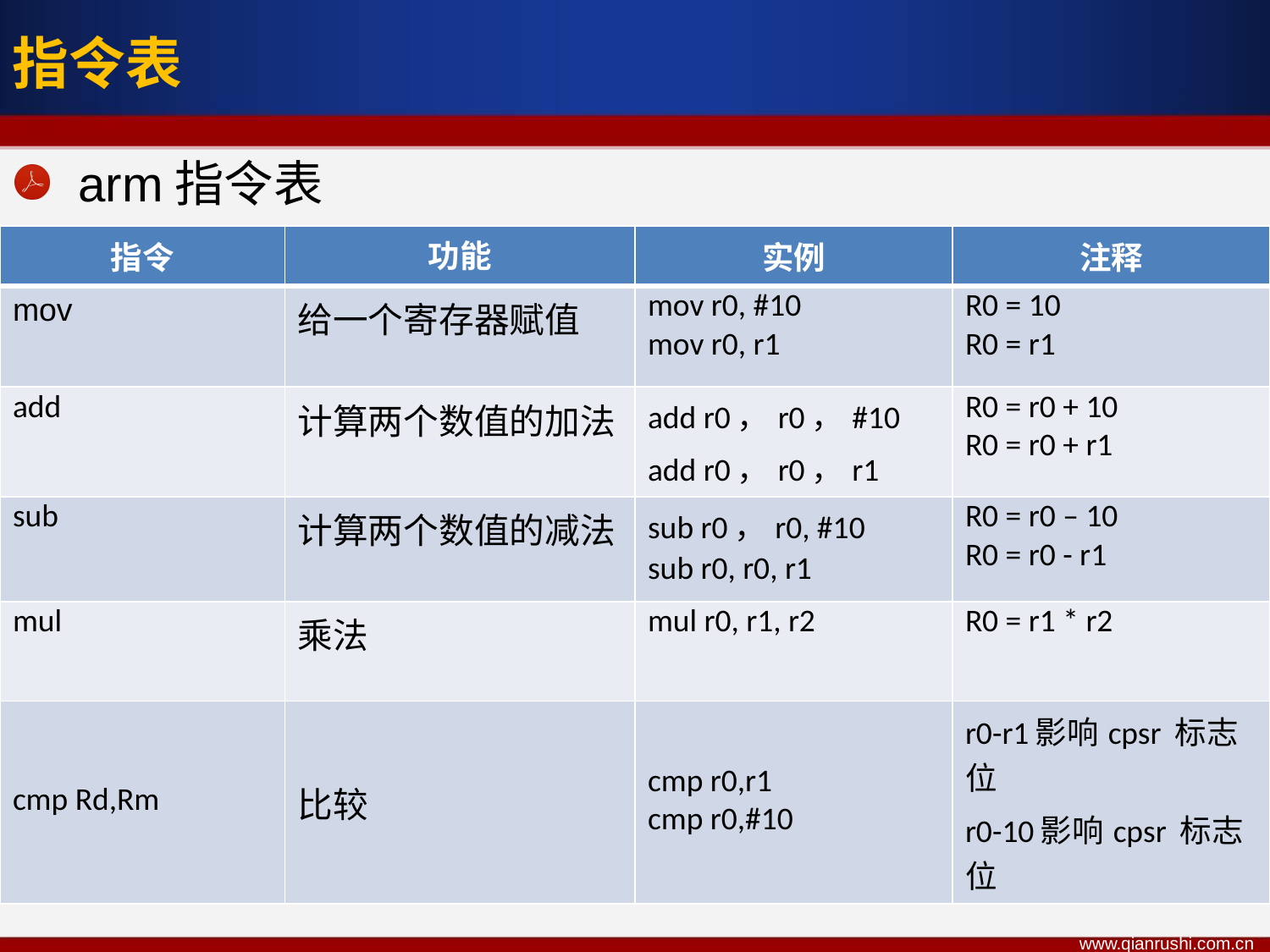

指令表
arm指令表

| 指令 | 功能 | 实例 | 注释 |
| --- | --- | --- | --- |
| mov | 给一个寄存器赋值 | mov r0, #10 mov r0, r1 | R0 = 10 R0 = r1 |
| add | 计算两个数值的加法 | add r0，r0，#10 add r0，r0，r1 | R0 = r0 + 10 R0 = r0 + r1 |
| sub | 计算两个数值的减法 | sub r0，r0, #10 sub r0, r0, r1 | R0 = r0 – 10 R0 = r0 - r1 |
| mul | 乘法 | mul r0, r1, r2 | R0 = r1 \* r2 |
| cmp Rd,Rm | 比较 | cmp r0,r1 cmp r0,#10 | r0-r1影响cpsr 标志位 r0-10影响cpsr 标志位 |